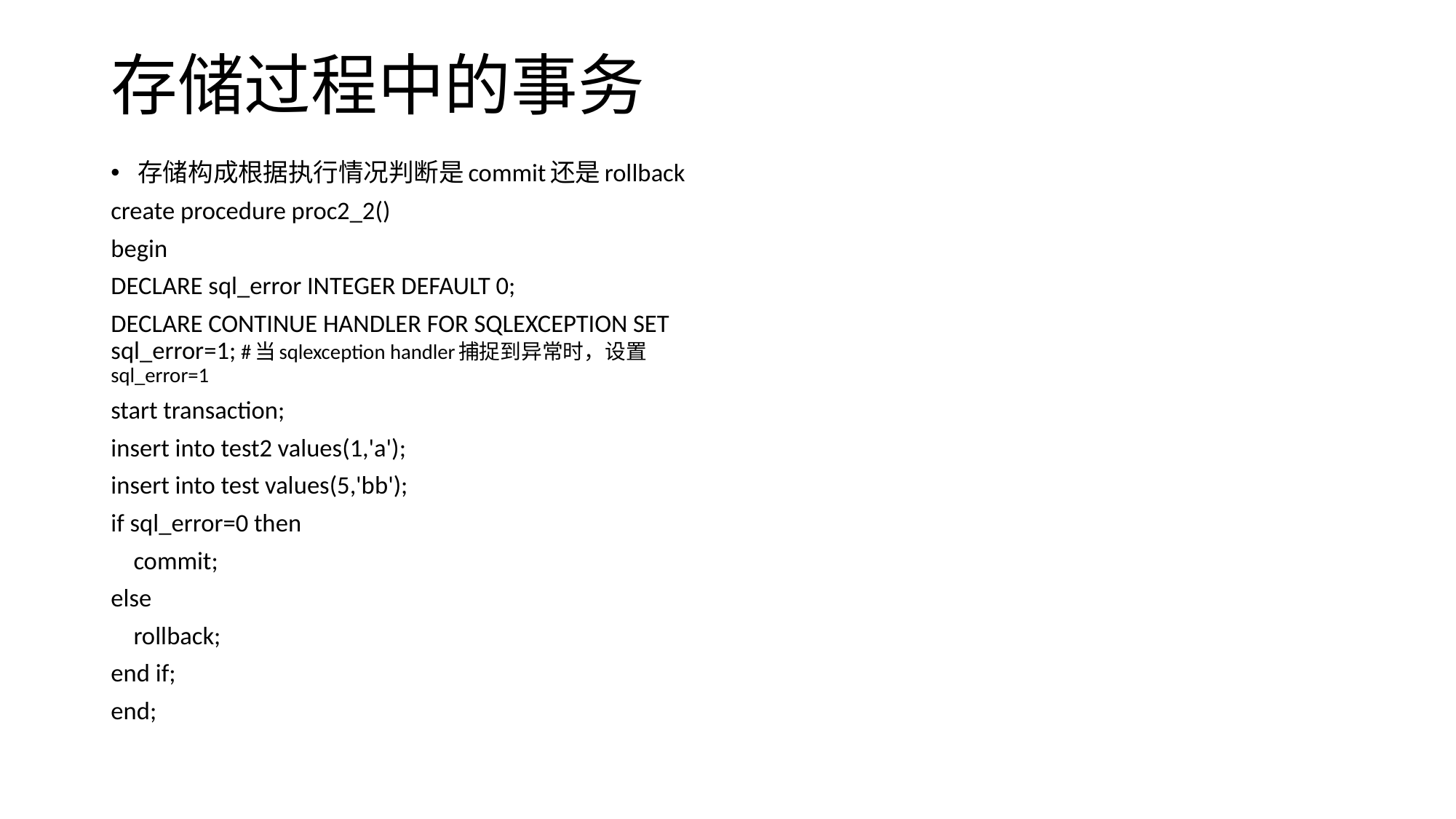

# 存储过程中的事务
存储构成根据执行情况判断是commit还是rollback
create procedure proc2_2()
begin
DECLARE sql_error INTEGER DEFAULT 0;
DECLARE CONTINUE HANDLER FOR SQLEXCEPTION SET sql_error=1; #当sqlexception handler捕捉到异常时，设置sql_error=1
start transaction;
insert into test2 values(1,'a');
insert into test values(5,'bb');
if sql_error=0 then
    commit;
else
    rollback;
end if;
end;